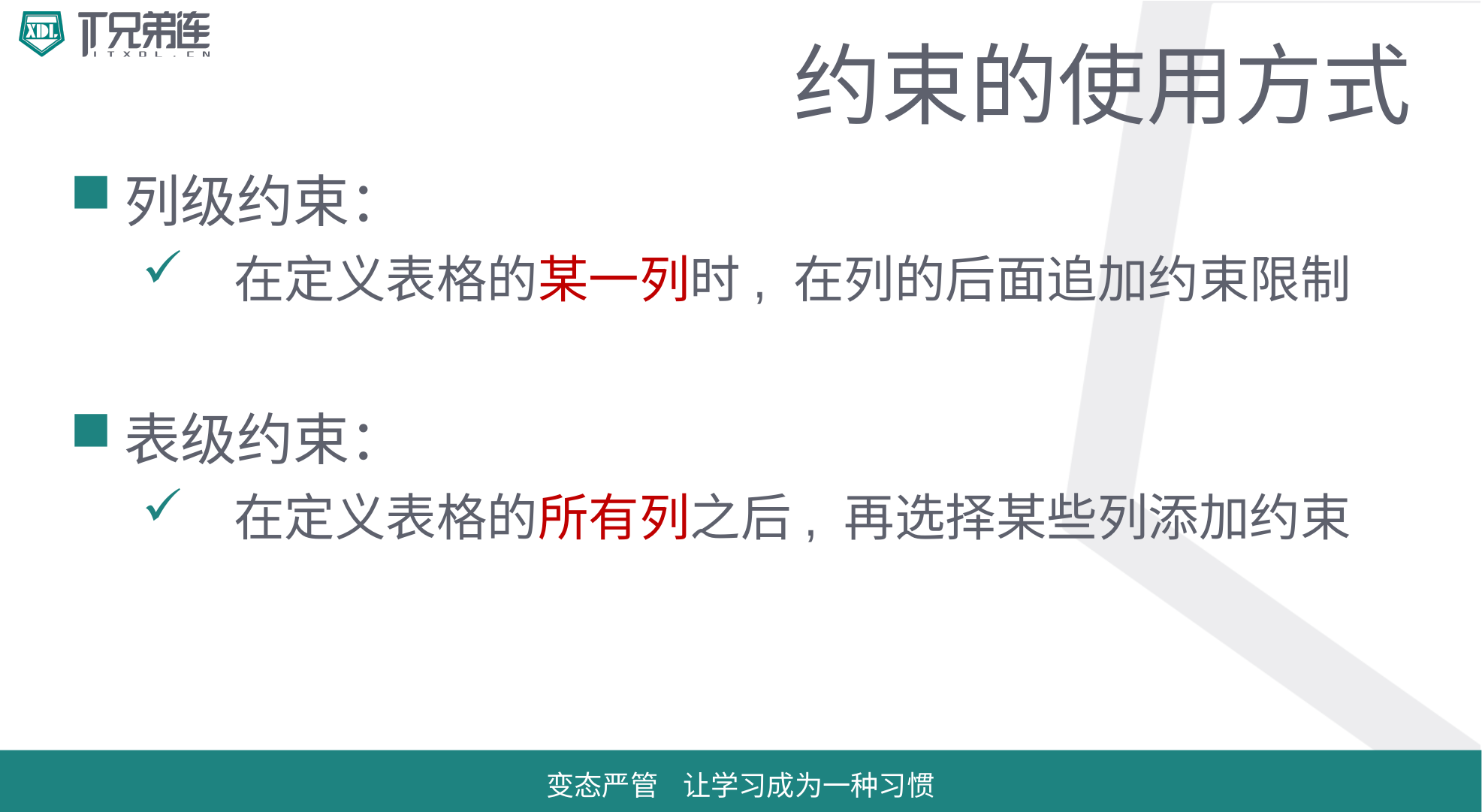

# 约束的使用方式
列级约束：
在定义表格的某一列时, 在列的后面追加约束限制

表级约束：
在定义表格的所有列之后, 再选择某些列添加约束